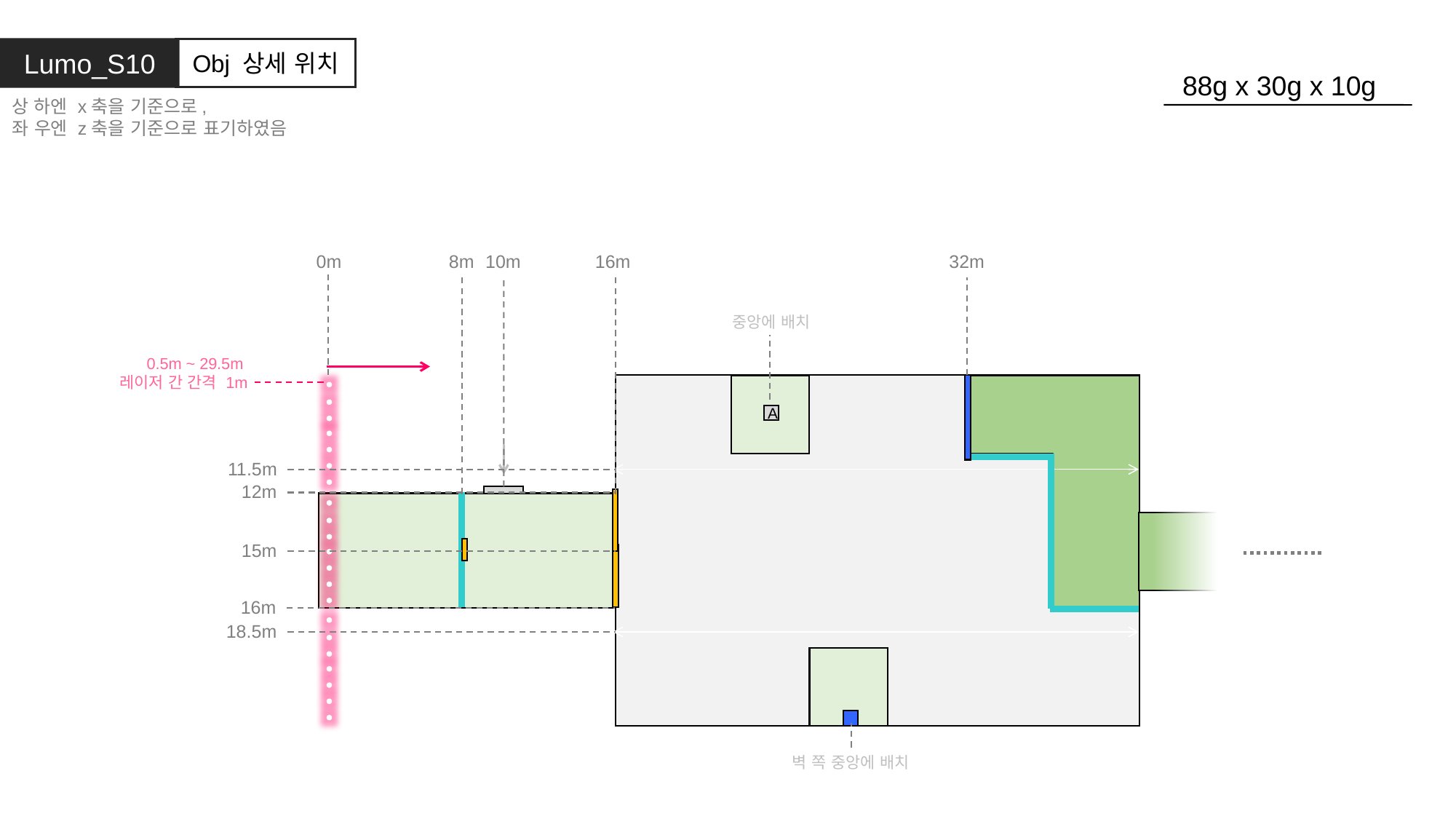

Lumo_S10
Obj 상세 위치
88g x 30g x 10g
상 하엔 x축을 기준으로,
좌 우엔 z축을 기준으로 표기하였음

0m
8m
10m
16m
32m
중앙에 배치
0.5m ~ 29.5m
레이저 간 간격 1m

A
11.5m
12m

15m

16m
18.5m

벽 쪽 중앙에 배치